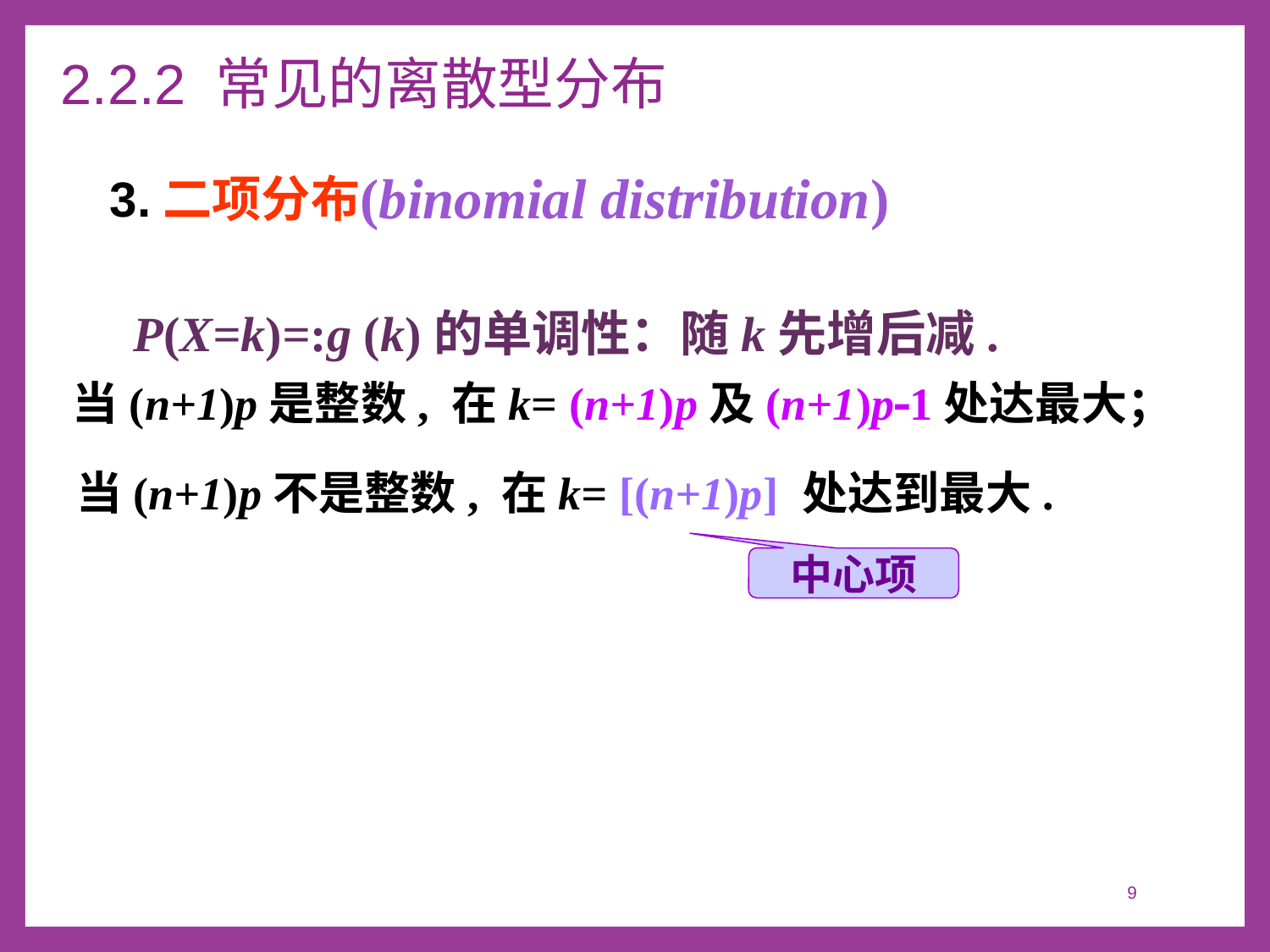

# 2.2.2 常见的离散型分布
(binomial distribution)
3.二项分布
 P(X=k)=:g (k)的单调性：随k先增后减.

当(n+1)p是整数, 在k= (n+1)p及(n+1)p−1处达最大；

当(n+1)p不是整数, 在k= [(n+1)p] 处达到最大.
中心项
9